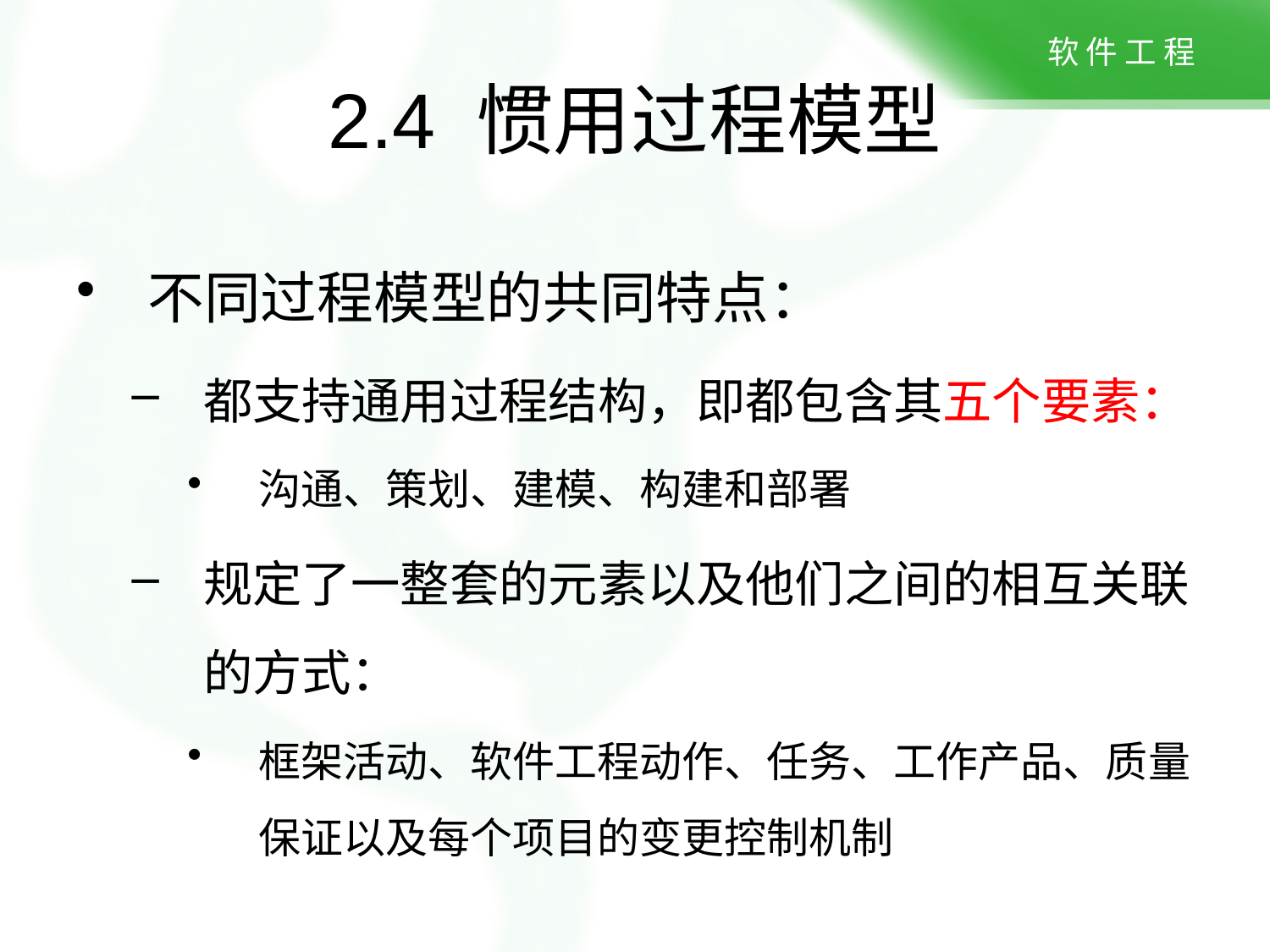

# 2.4 惯用过程模型
不同过程模型的共同特点：
都支持通用过程结构，即都包含其五个要素：
沟通、策划、建模、构建和部署
规定了一整套的元素以及他们之间的相互关联的方式：
框架活动、软件工程动作、任务、工作产品、质量保证以及每个项目的变更控制机制